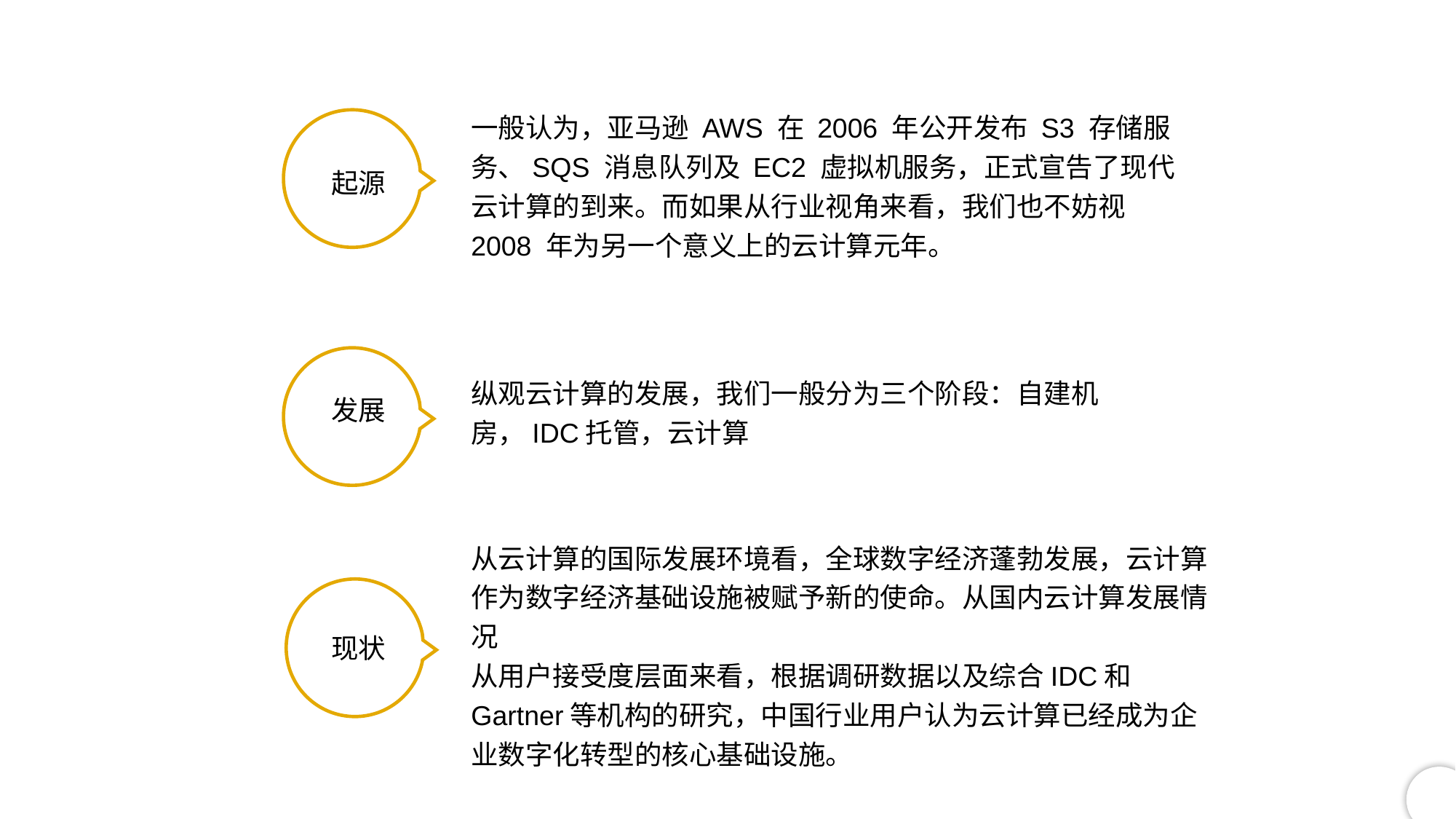

一般认为，亚马逊 AWS 在 2006 年公开发布 S3 存储服务、SQS 消息队列及 EC2 虚拟机服务，正式宣告了现代云计算的到来。而如果从行业视角来看，我们也不妨视 2008 年为另一个意义上的云计算元年。

起源
纵观云计算的发展，我们一般分为三个阶段：自建机房，IDC托管，云计算

发展
从云计算的国际发展环境看，全球数字经济蓬勃发展，云计算作为数字经济基础设施被赋予新的使命。从国内云计算发展情况
从用户接受度层面来看，根据调研数据以及综合IDC和Gartner等机构的研究，中国行业用户认为云计算已经成为企业数字化转型的核心基础设施。

现状